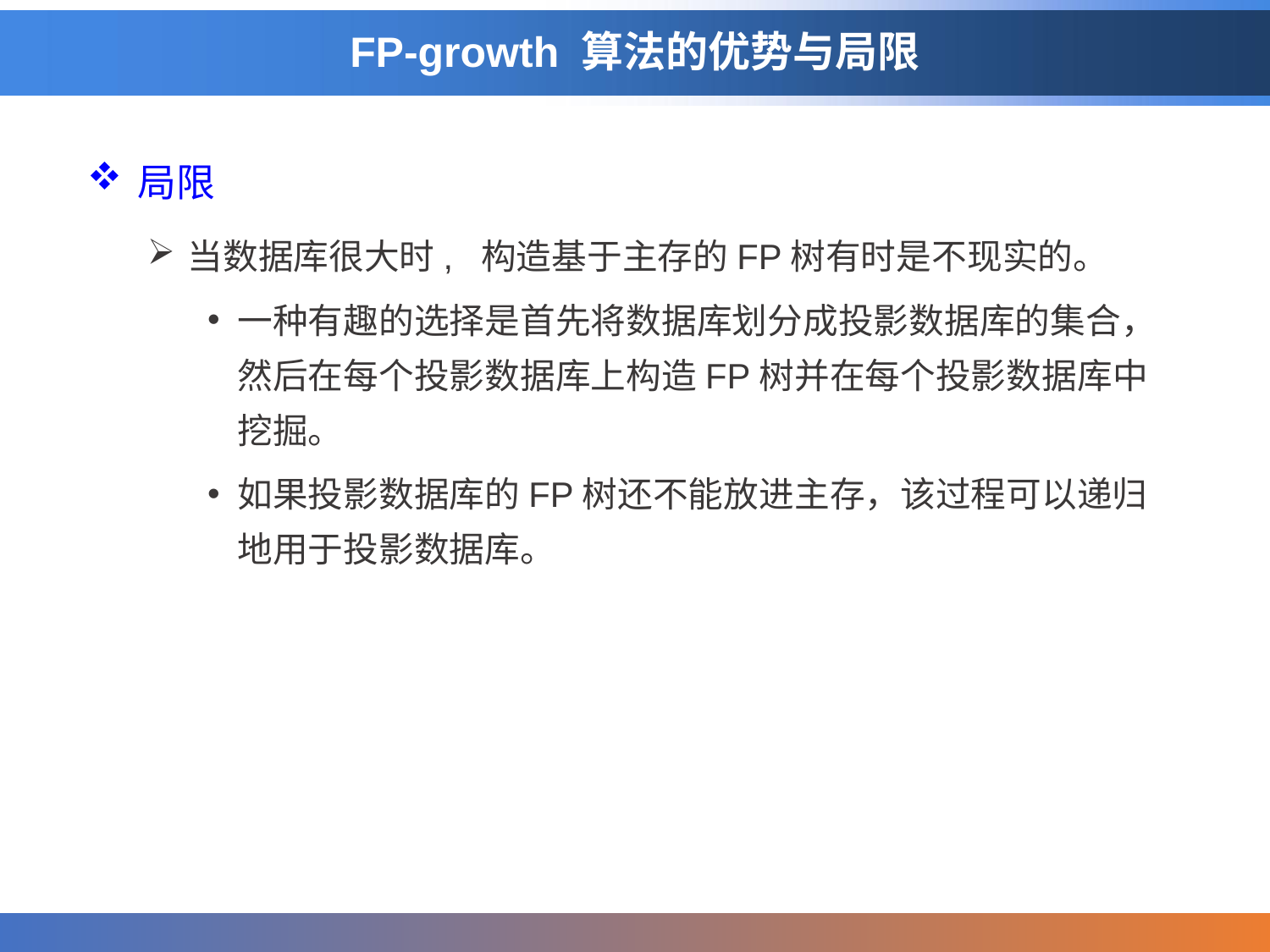

# FP-growth 算法的优势与局限
局限
当数据库很大时,  构造基于主存的FP树有时是不现实的。
一种有趣的选择是首先将数据库划分成投影数据库的集合，然后在每个投影数据库上构造FP树并在每个投影数据库中挖掘。
如果投影数据库的FP树还不能放进主存，该过程可以递归地用于投影数据库。